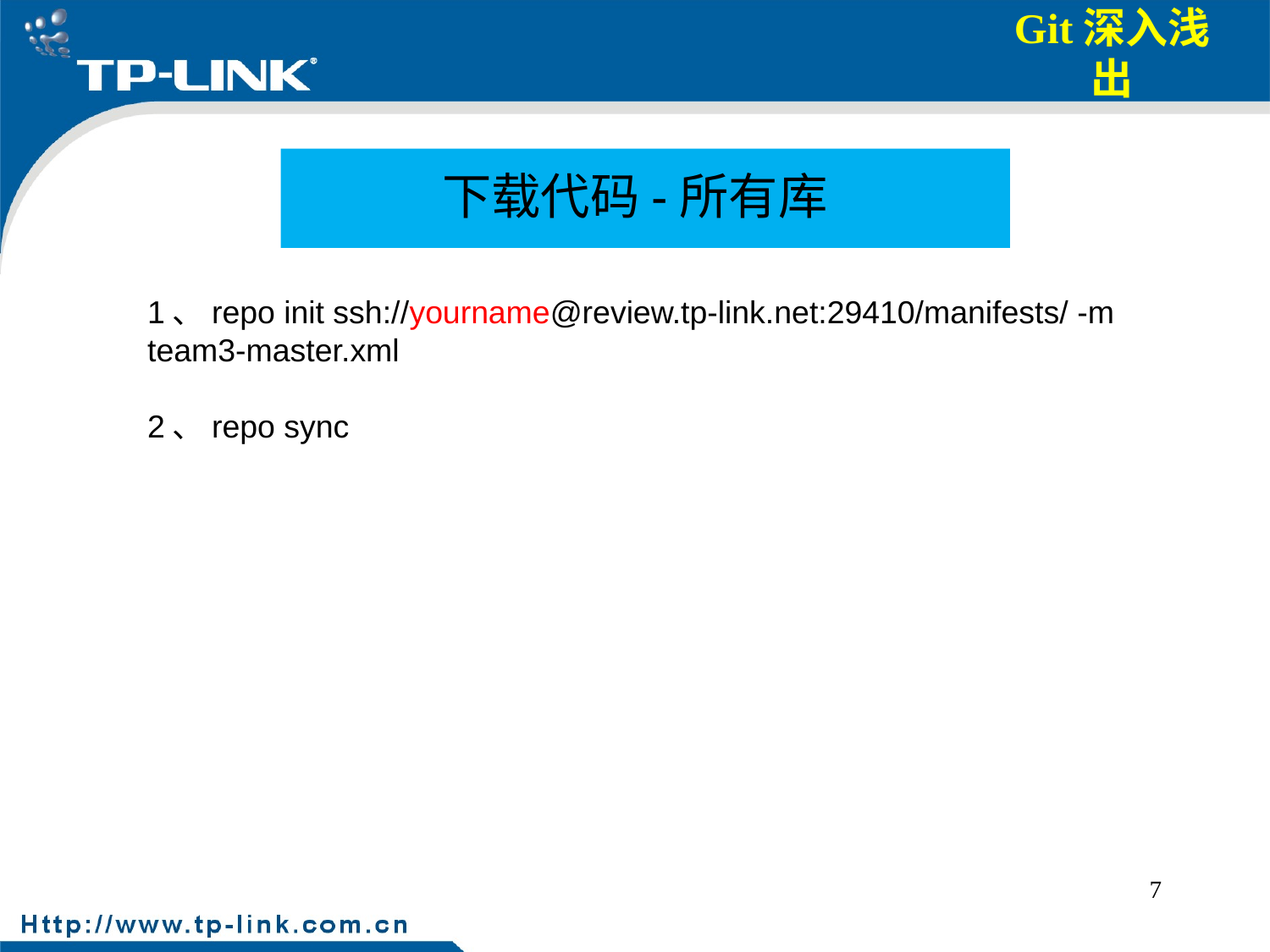

下载代码-所有库
1、repo init ssh://yourname@review.tp-link.net:29410/manifests/ -m team3-master.xml

2、repo sync
7